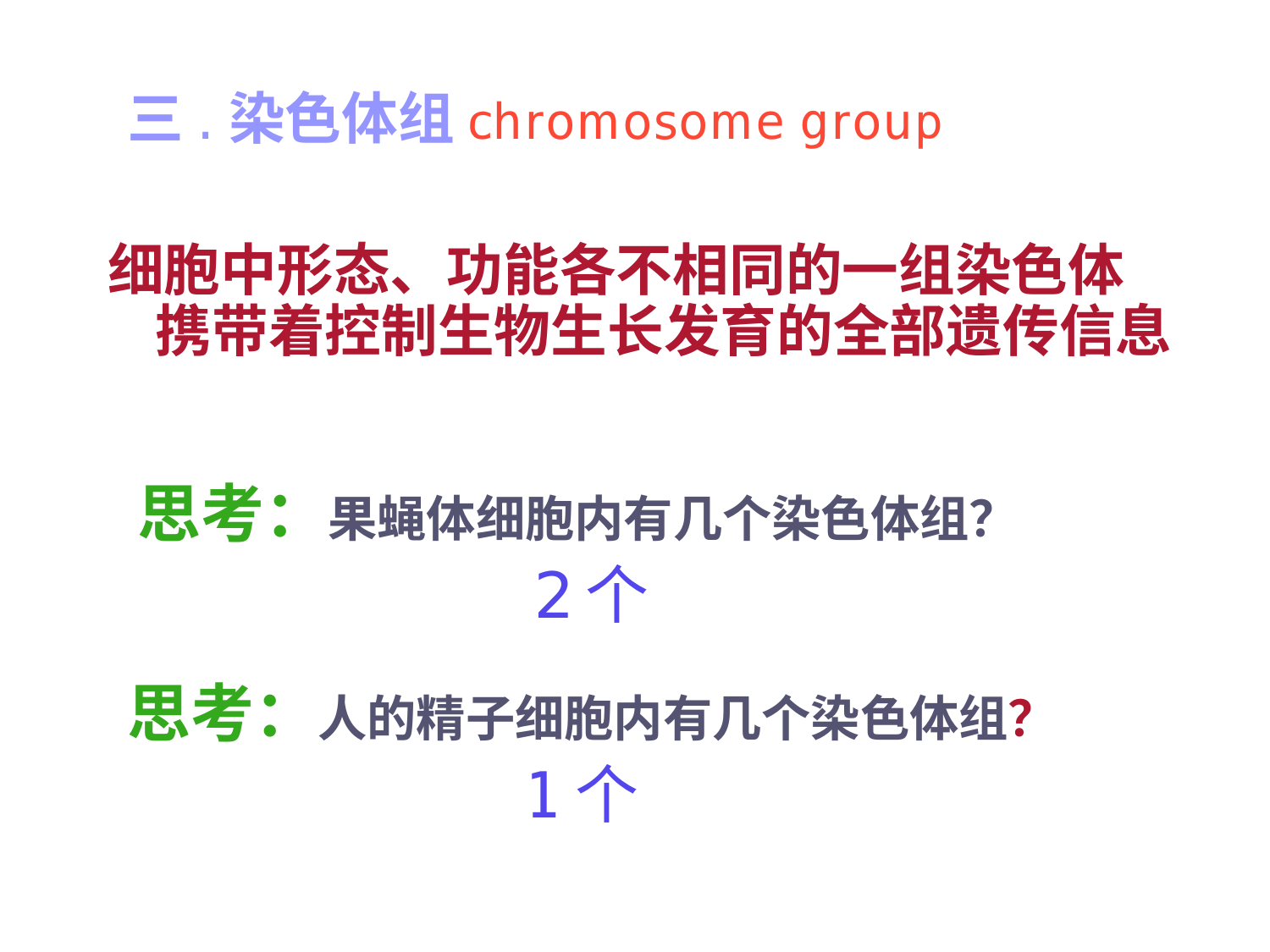

三.染色体组chromosome group
细胞中形态、功能各不相同的一组染色体  携带着控制生物生长发育的全部遗传信息
思考：果蝇体细胞内有几个染色体组？
                    2个
思考：人的精子细胞内有几个染色体组？
                    1个